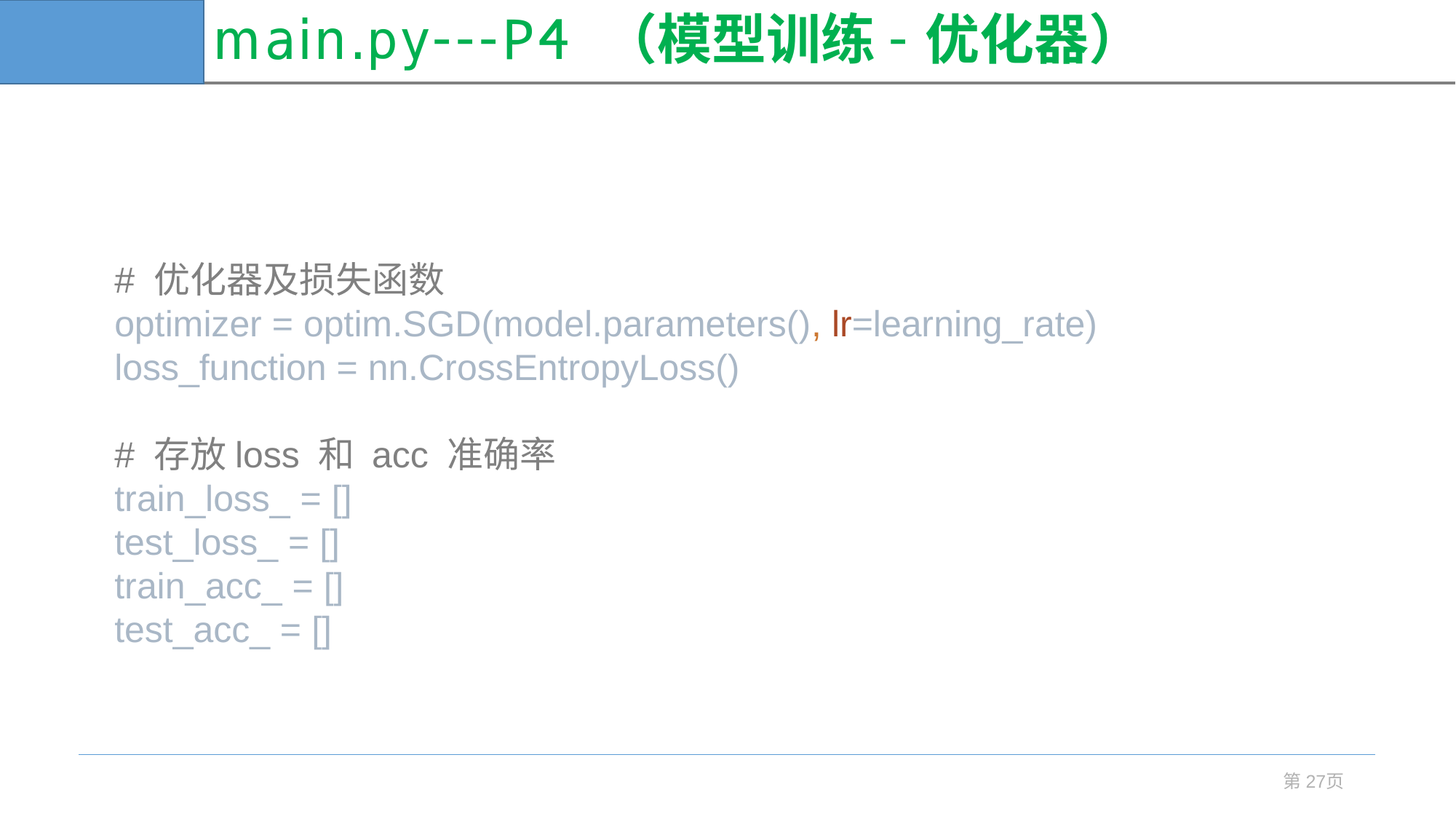

# main.py---P4 （模型训练-优化器）
# 优化器及损失函数 optimizer = optim.SGD(model.parameters(), lr=learning_rate) loss_function = nn.CrossEntropyLoss() # 存放loss 和 acc 准确率 train_loss_ = [] test_loss_ = [] train_acc_ = [] test_acc_ = []
第27页